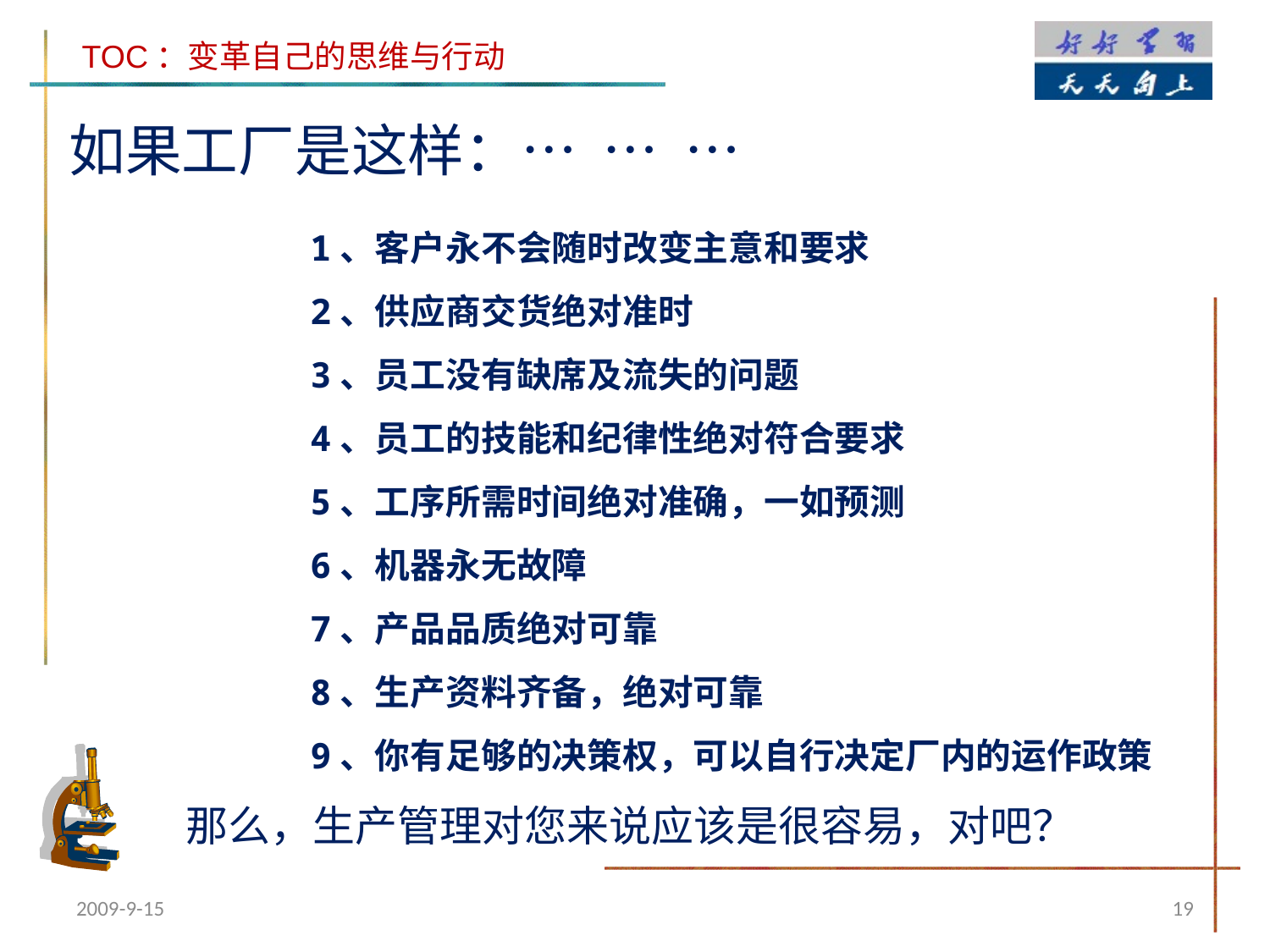

如果工厂是这样：…  …  …
1、客户永不会随时改变主意和要求
2、供应商交货绝对准时
3、员工没有缺席及流失的问题
4、员工的技能和纪律性绝对符合要求
5、工序所需时间绝对准确，一如预测
6、机器永无故障
7、产品品质绝对可靠
8、生产资料齐备，绝对可靠
9、你有足够的决策权，可以自行决定厂内的运作政策
那么，生产管理对您来说应该是很容易，对吧？
2009-9-15
19